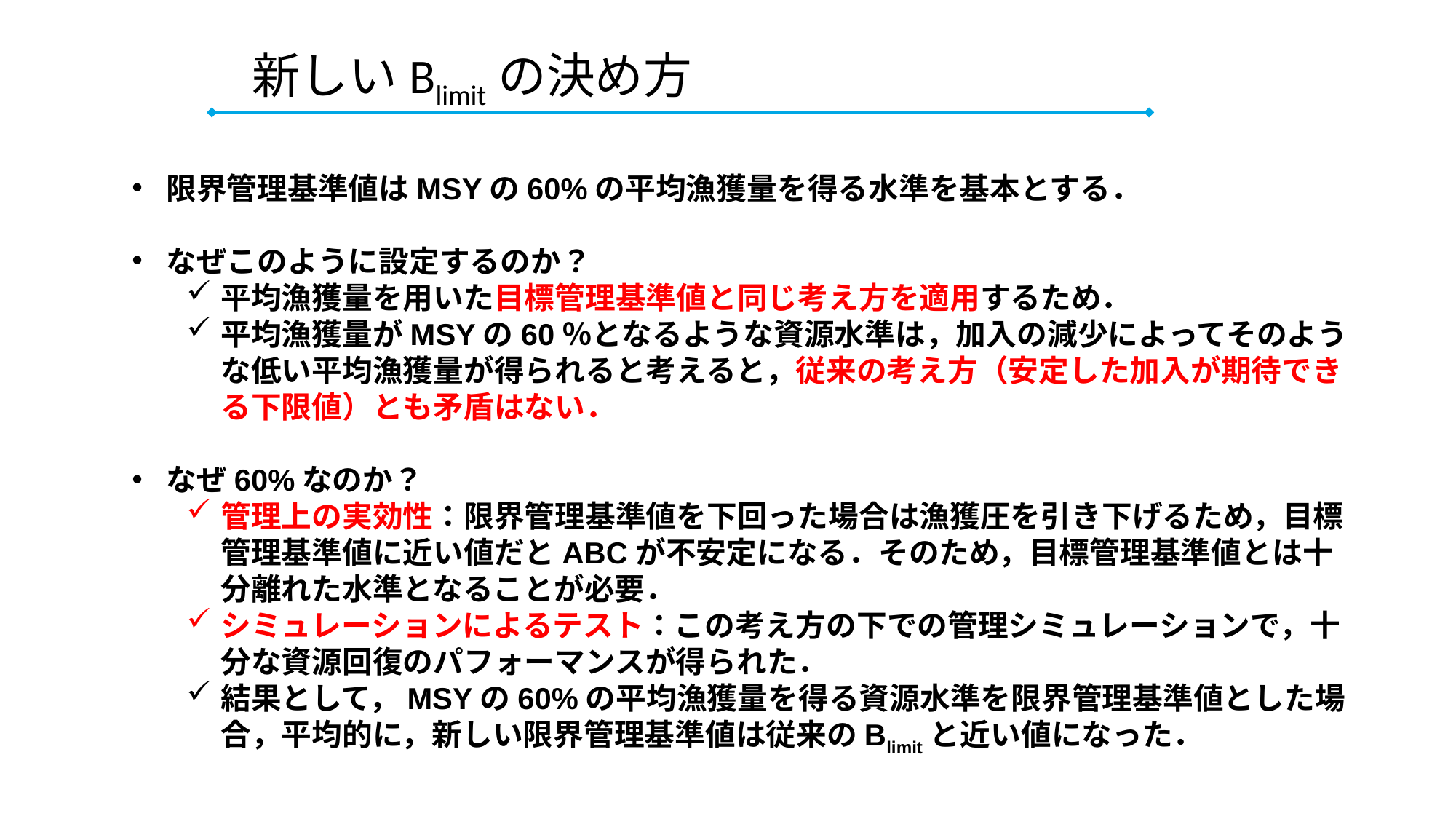

新しいBlimitの決め方

限界管理基準値はMSYの60%の平均漁獲量を得る水準を基本とする．

なぜこのように設定するのか？
平均漁獲量を用いた目標管理基準値と同じ考え方を適用するため．
平均漁獲量がMSYの60％となるような資源水準は，加入の減少によってそのような低い平均漁獲量が得られると考えると，従来の考え方（安定した加入が期待できる下限値）とも矛盾はない．

なぜ60%なのか？
管理上の実効性：限界管理基準値を下回った場合は漁獲圧を引き下げるため，目標管理基準値に近い値だとABCが不安定になる．そのため，目標管理基準値とは十分離れた水準となることが必要．
シミュレーションによるテスト：この考え方の下での管理シミュレーションで，十分な資源回復のパフォーマンスが得られた．
結果として，MSYの60%の平均漁獲量を得る資源水準を限界管理基準値とした場合，平均的に，新しい限界管理基準値は従来のBlimitと近い値になった．